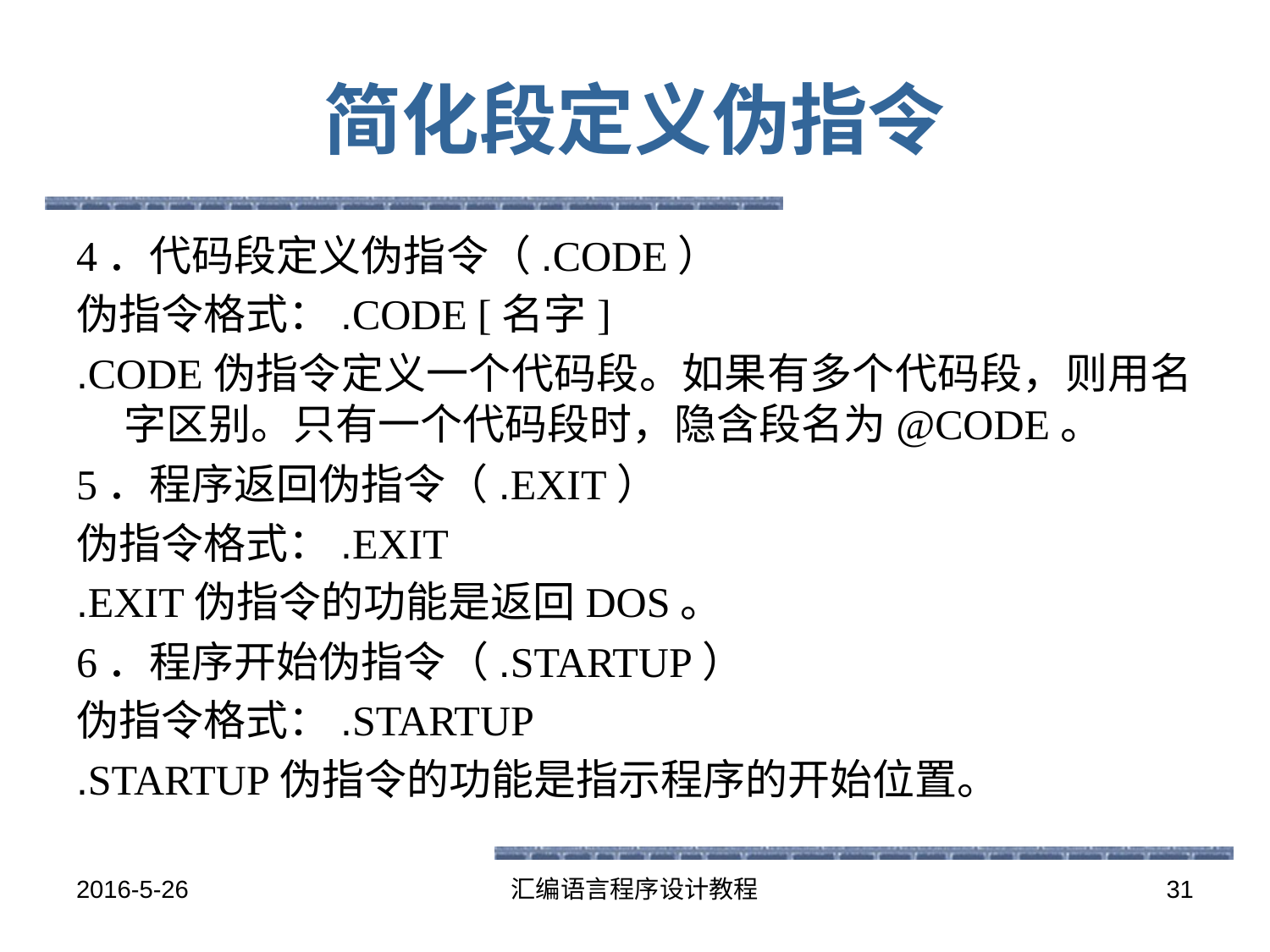

# 简化段定义伪指令
4．代码段定义伪指令（.CODE）
伪指令格式：.CODE [名字]
.CODE伪指令定义一个代码段。如果有多个代码段，则用名字区别。只有一个代码段时，隐含段名为@CODE。
5．程序返回伪指令（.EXIT）
伪指令格式：.EXIT
.EXIT伪指令的功能是返回DOS。
6．程序开始伪指令（.STARTUP）
伪指令格式：.STARTUP
.STARTUP伪指令的功能是指示程序的开始位置。
2016-5-26
汇编语言程序设计教程
31